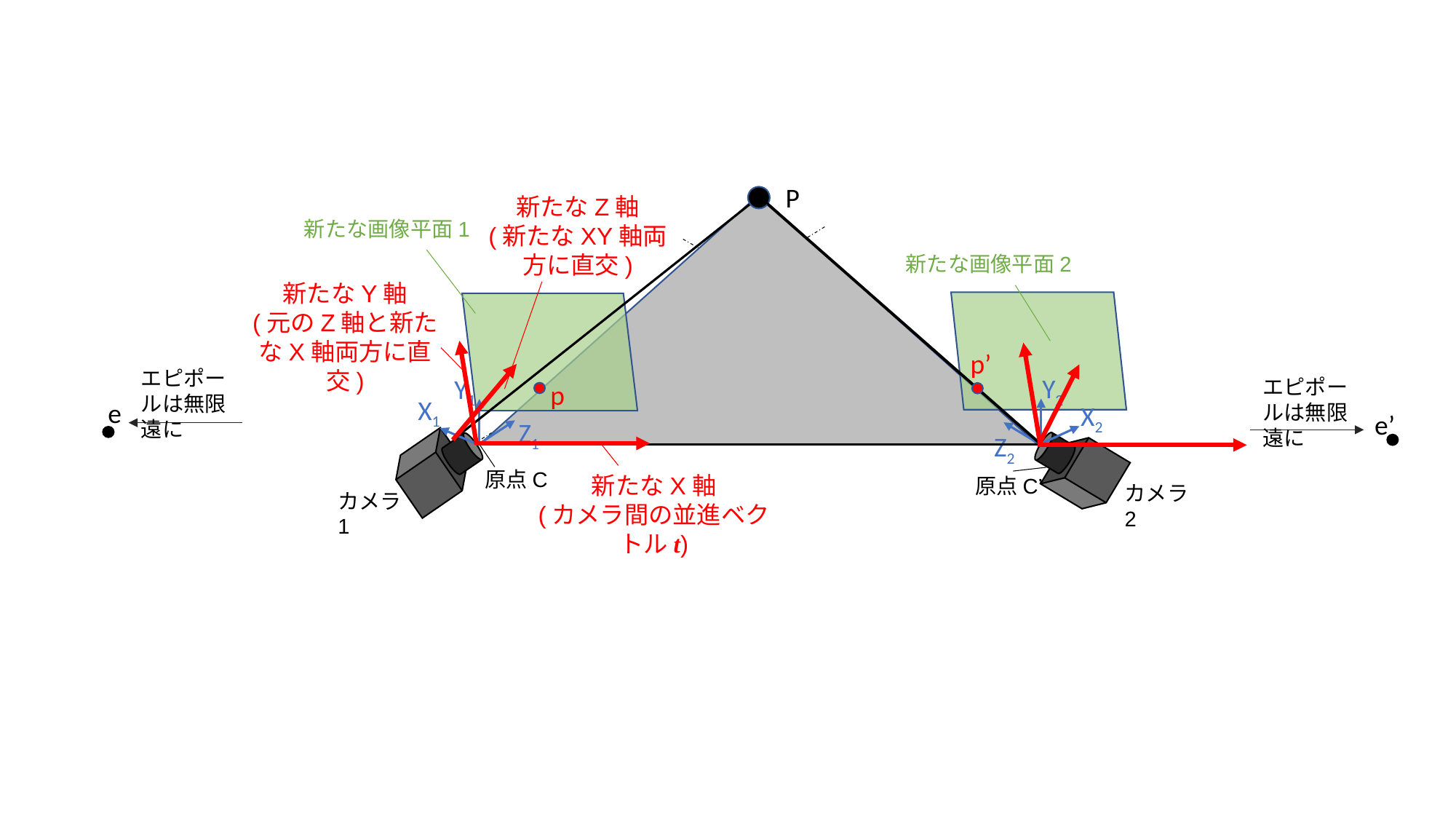

P
新たなZ軸
(新たなXY軸両方に直交)

新たな画像平面1
新たな画像平面2
新たなY軸
(元のZ軸と新たなX軸両方に直交)

p’
エピポールは無限遠に
Y2
Y1
エピポールは無限遠に
p

X1
e
X2
e’
Z1
Z2

原点C
新たなX軸
(カメラ間の並進ベクトルt)
原点C’
カメラ2
カメラ1